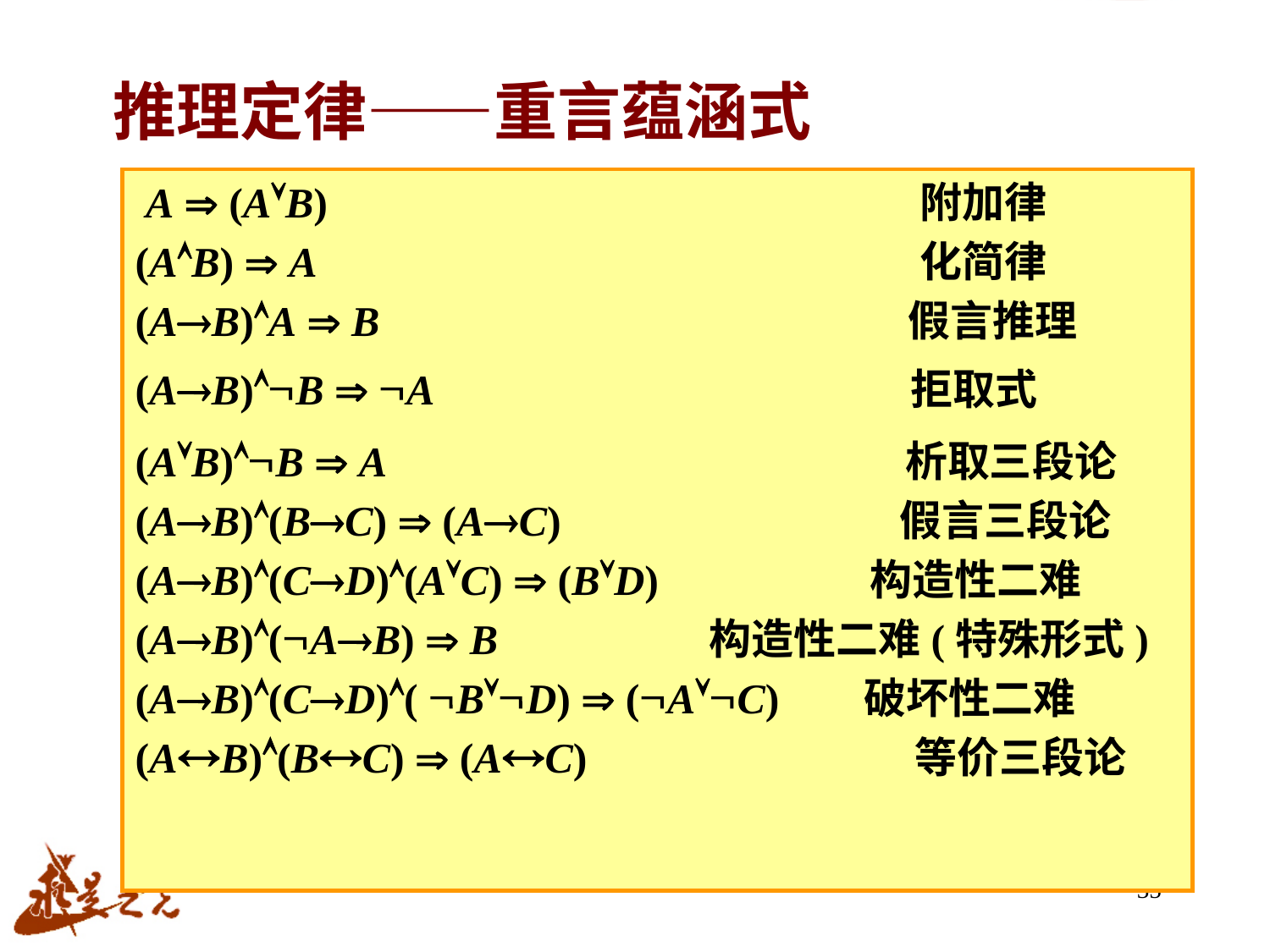

# 推理定律——重言蕴涵式
 A ⇒ (A∨B)                                                       附加律
(A∧B) ⇒ A                                                        化简律
(A→B)∧A ⇒ B                                                 假言推理
(A→B)∧¬B ⇒ ¬A                                            拒取式
(A∨B)∧¬B ⇒ A                                                析取三段论
(A→B)∧(B→C) ⇒ (A→C)                               假言三段论
(A→B)∧(C→D)∧(A∨C) ⇒ (B∨D)                   构造性二难
(A→B)∧(¬A→B) ⇒ B                   构造性二难(特殊形式)
(A→B)∧(C→D)∧( ¬B∨¬D) ⇒ (¬A∨¬C)       破坏性二难
(A↔B)∧(B↔C) ⇒ (A↔C)                              等价三段论

35